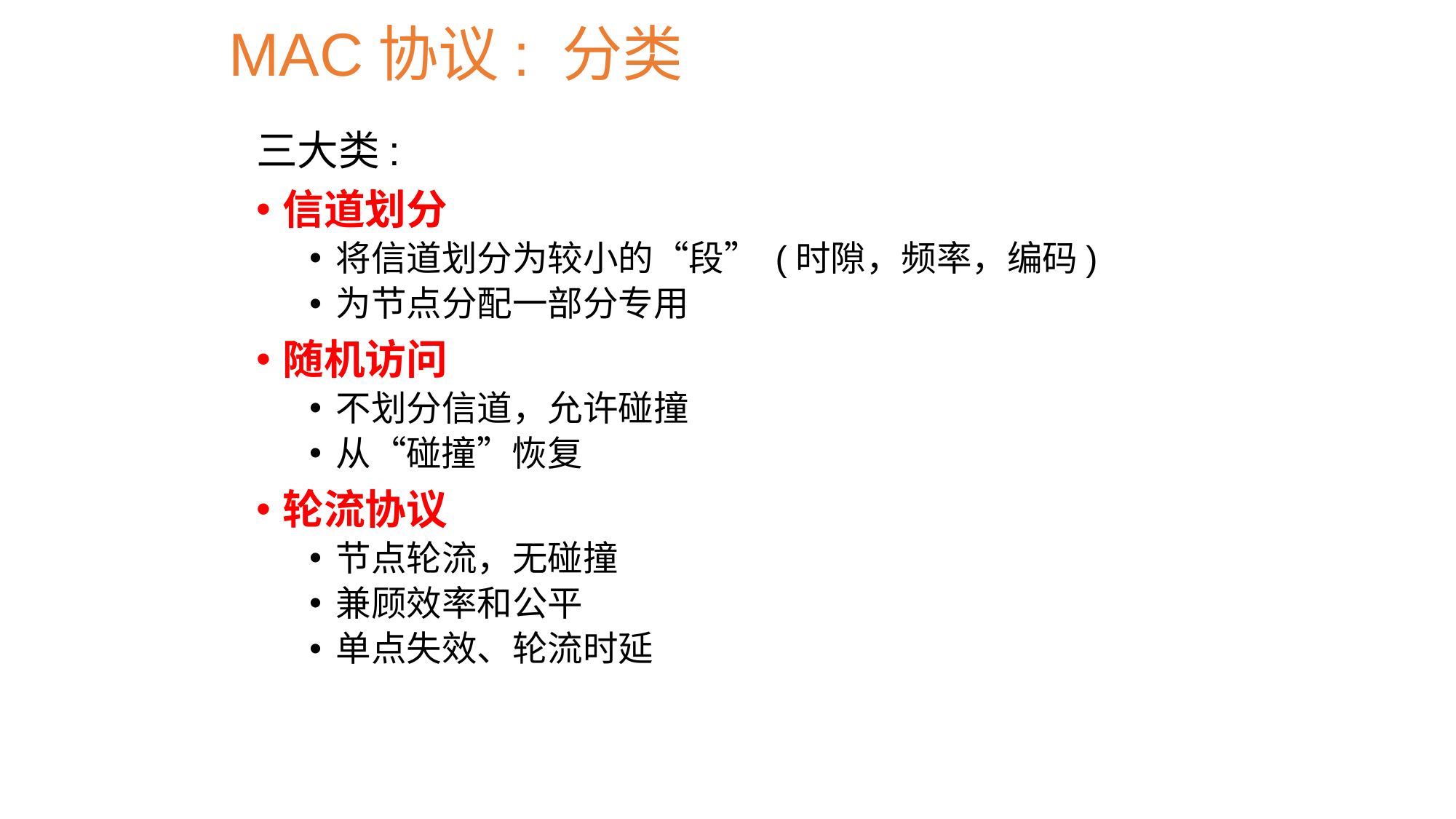

MAC协议: 分类
三大类:
信道划分
将信道划分为较小的“段” (时隙，频率，编码)
为节点分配一部分专用
随机访问
不划分信道，允许碰撞
从“碰撞”恢复
轮流协议
节点轮流，无碰撞
兼顾效率和公平
单点失效、轮流时延